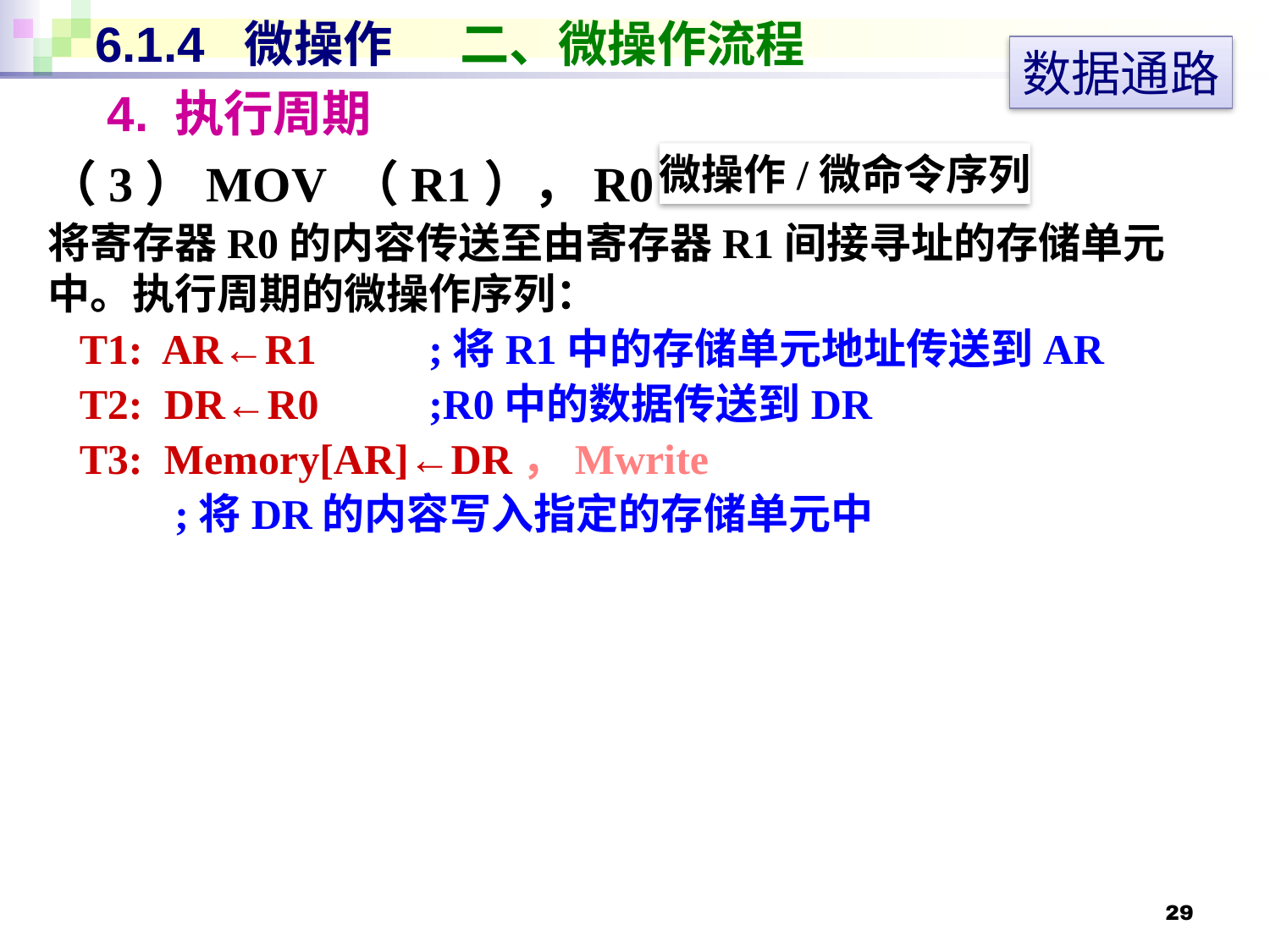

# 6.1.4  微操作      二、微操作流程
数据通路
4. 执行周期
微操作/微命令序列
（3）MOV （R1），R0
将寄存器R0的内容传送至由寄存器R1间接寻址的存储单元中。执行周期的微操作序列：
   T1:  AR←R1	;将R1中的存储单元地址传送到AR
   T2:  DR←R0	;R0中的数据传送到DR
   T3:  Memory[AR]←DR，Mwrite
	;将DR的内容写入指定的存储单元中
29